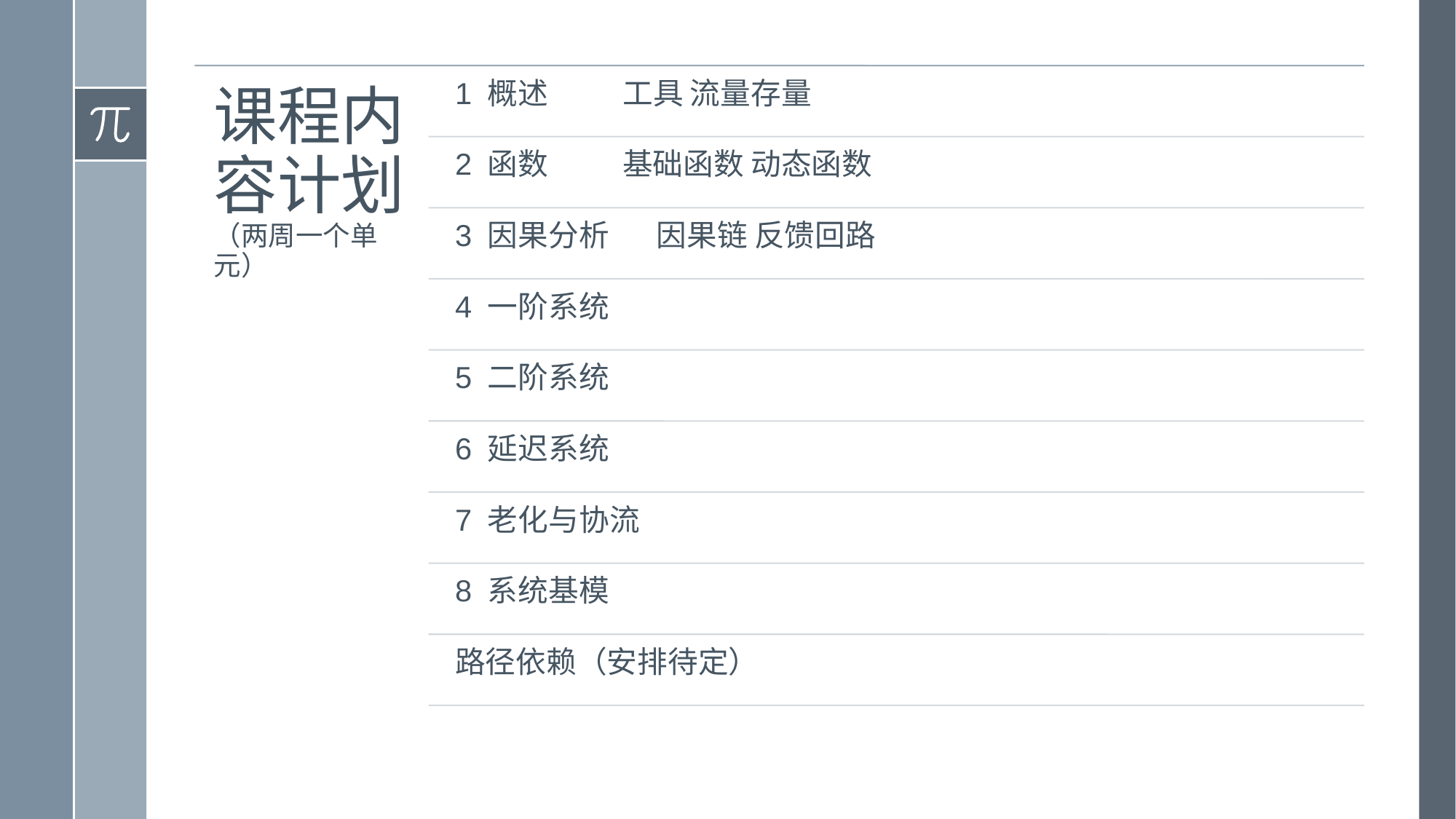

课程内容计划（两周一个单元）
1 概述           工具 流量存量
2 函数           基础函数 动态函数
3 因果分析       因果链 反馈回路
4 一阶系统
5 二阶系统
6 延迟系统
7 老化与协流
8 系统基模
路径依赖（安排待定）